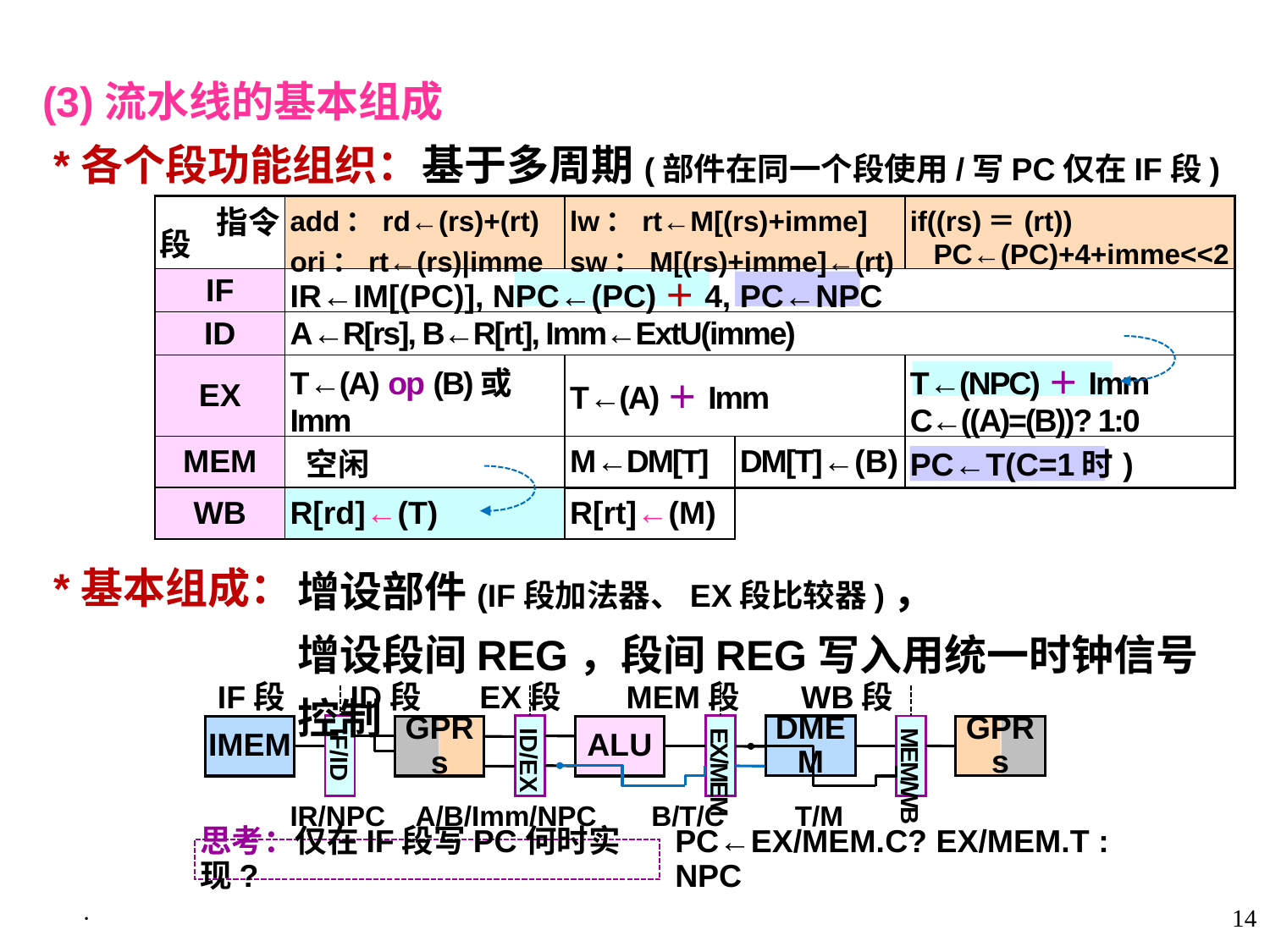

(3)流水线的基本组成
 *各个段功能组织：

 *基本组成：
基于多周期(部件在同一个段使用/写PC仅在IF段)
| 指令 段 | add：rd←(rs)+(rt) ori：rt←(rs)|imme | lw：rt←M[(rs)+imme] sw：M[(rs)+imme]←(rt) |  | if((rs)＝(rt)) PC←(PC)+4+imme<<2 |
| --- | --- | --- | --- | --- |
| IF | IR←IM[(PC)], NPC←(PC)＋4, PC←NPC |  |  |  |
| ID | A←R[rs], B←R[rt], Imm←ExtU(imme) |  |  |  |
| EX | T←(A) op (B)或Imm | T←(A)＋Imm |  | T←(NPC)＋Imm C←((A)=(B))? 1:0 |
| MEM | 空闲 | M←DM[T] | DM[T]←(B) | PC←T(C=1时) |
| WB | R[rd]←(T) | R[rt]←(M) |  |  |

增设部件(IF段加法器、EX段比较器)，
增设段间REG，段间REG写入用统一时钟信号控制
IF段        ID段       EX段       MEM段       WB段
IF/ID
ID/EX
EX/MEM

DMEM
MEM/WB
GPRs
IMEM
GPRs
ALU

IR/NPC    A/B/Imm/NPC       B/T/C         T/M
思考：仅在IF段写PC何时实现?
PC←EX/MEM.C? EX/MEM.T : NPC
·
14